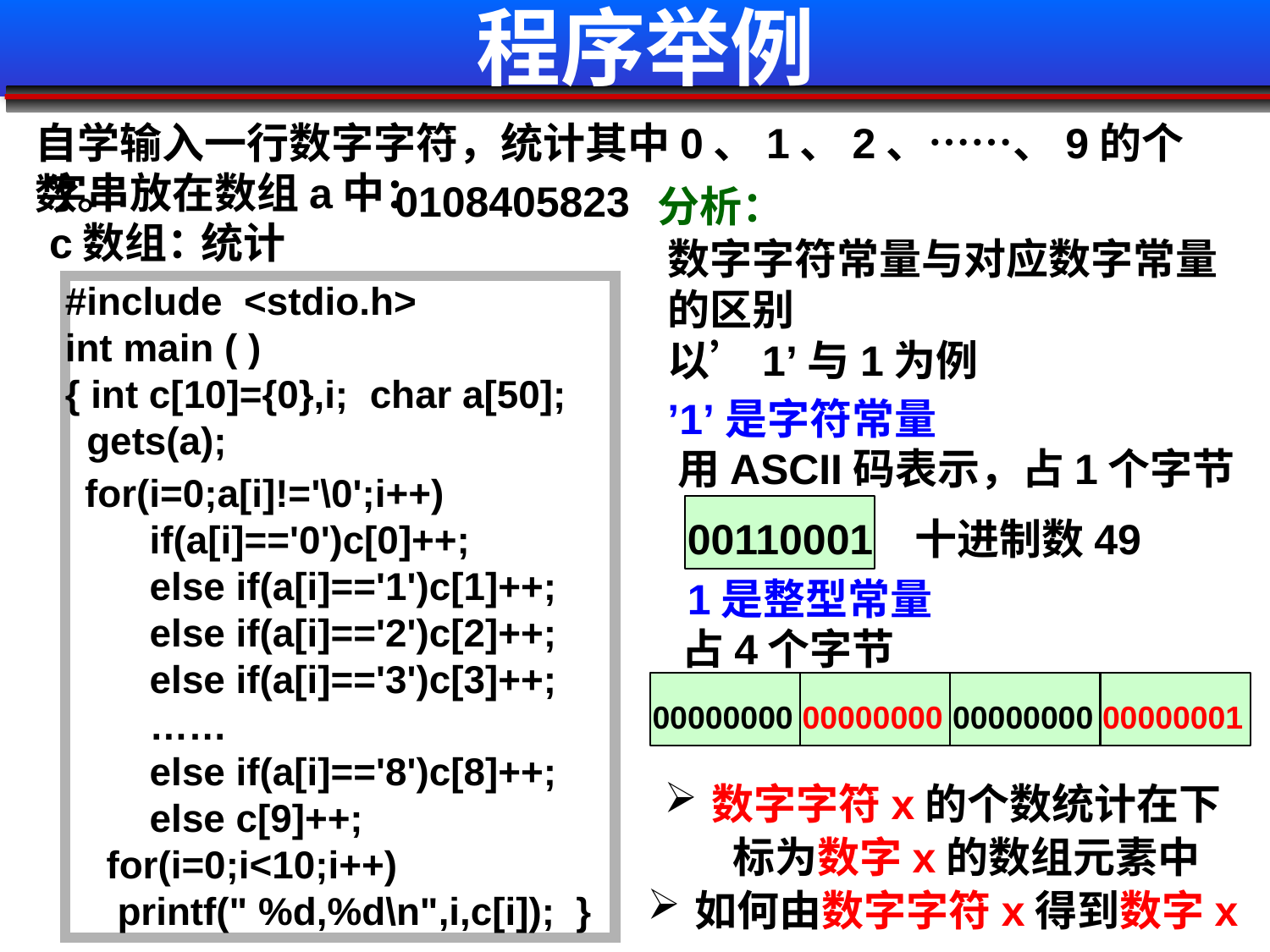

# 程序举例

自学输入一行数字字符，统计其中0、1、2、……、9的个数。
 分析：
字串放在数组a中：
0108405823
c数组：
统计
数字字符常量与对应数字常量的区别
以’1’与1为例
#include  <stdio.h>
int main ( )
{ int c[10]={0},i;  char a[50];
  gets(a);

’1’是字符常量
用ASCII码表示，占1个字节
for(i=0;a[i]!='\0';i++)
      if(a[i]=='0')c[0]++;
      else if(a[i]=='1')c[1]++;
      else if(a[i]=='2')c[2]++;
      else if(a[i]=='3')c[3]++;
      ……
      else if(a[i]=='8')c[8]++;
      else c[9]++;
  for(i=0;i<10;i++)
   printf(" %d,%d\n",i,c[i]);  }
00110001

十进制数49
1是整型常量
占4个字节

00000000
00000000
00000000
00000001
数字字符x的个数统计在下标为数字x的数组元素中
如何由数字字符x得到数字x